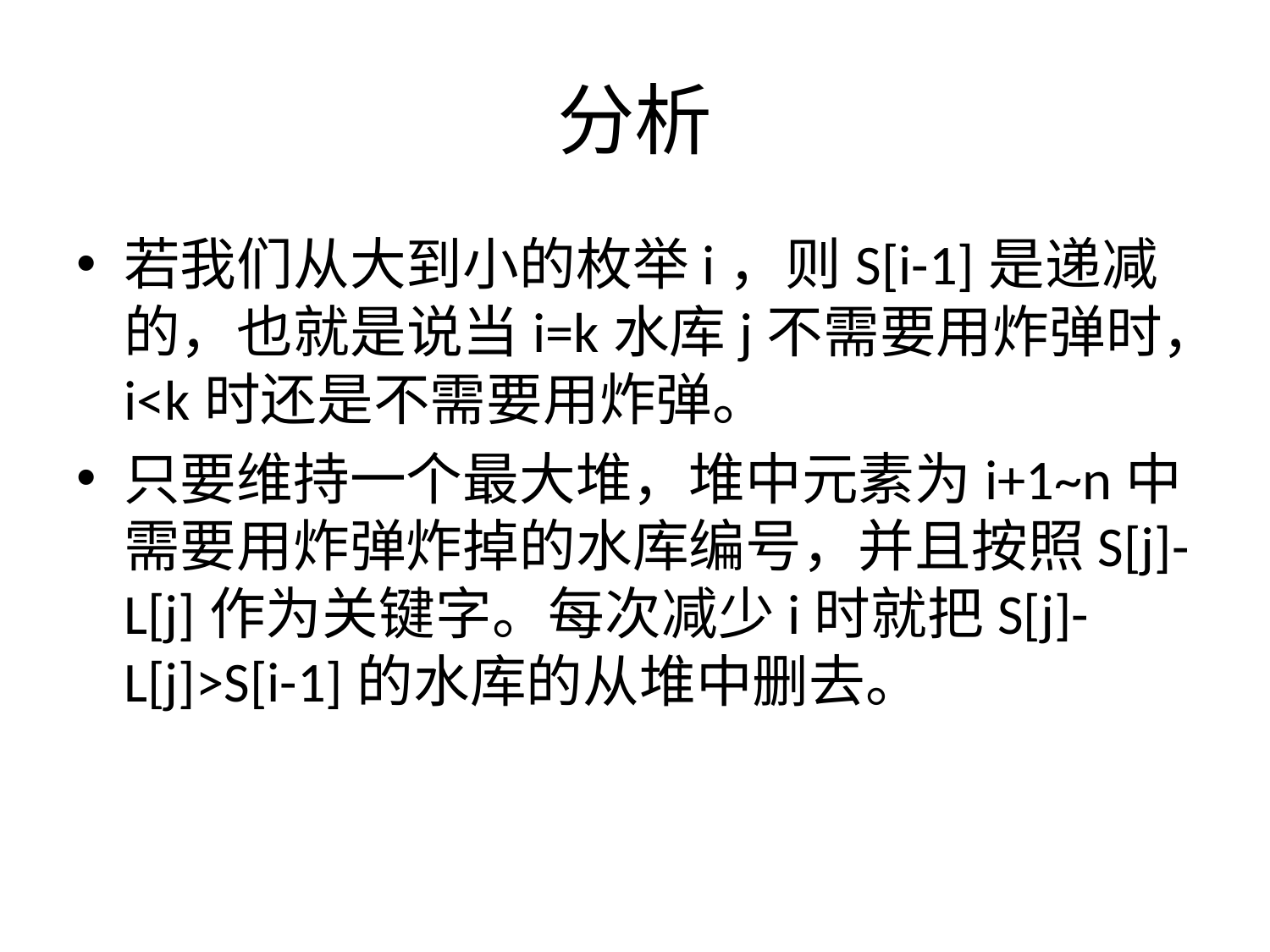

# 分析
若我们从大到小的枚举i，则S[i-1]是递减的，也就是说当i=k水库j不需要用炸弹时，i<k时还是不需要用炸弹。
只要维持一个最大堆，堆中元素为i+1~n中需要用炸弹炸掉的水库编号，并且按照S[j]-L[j]作为关键字。每次减少i时就把S[j]-L[j]>S[i-1]的水库的从堆中删去。